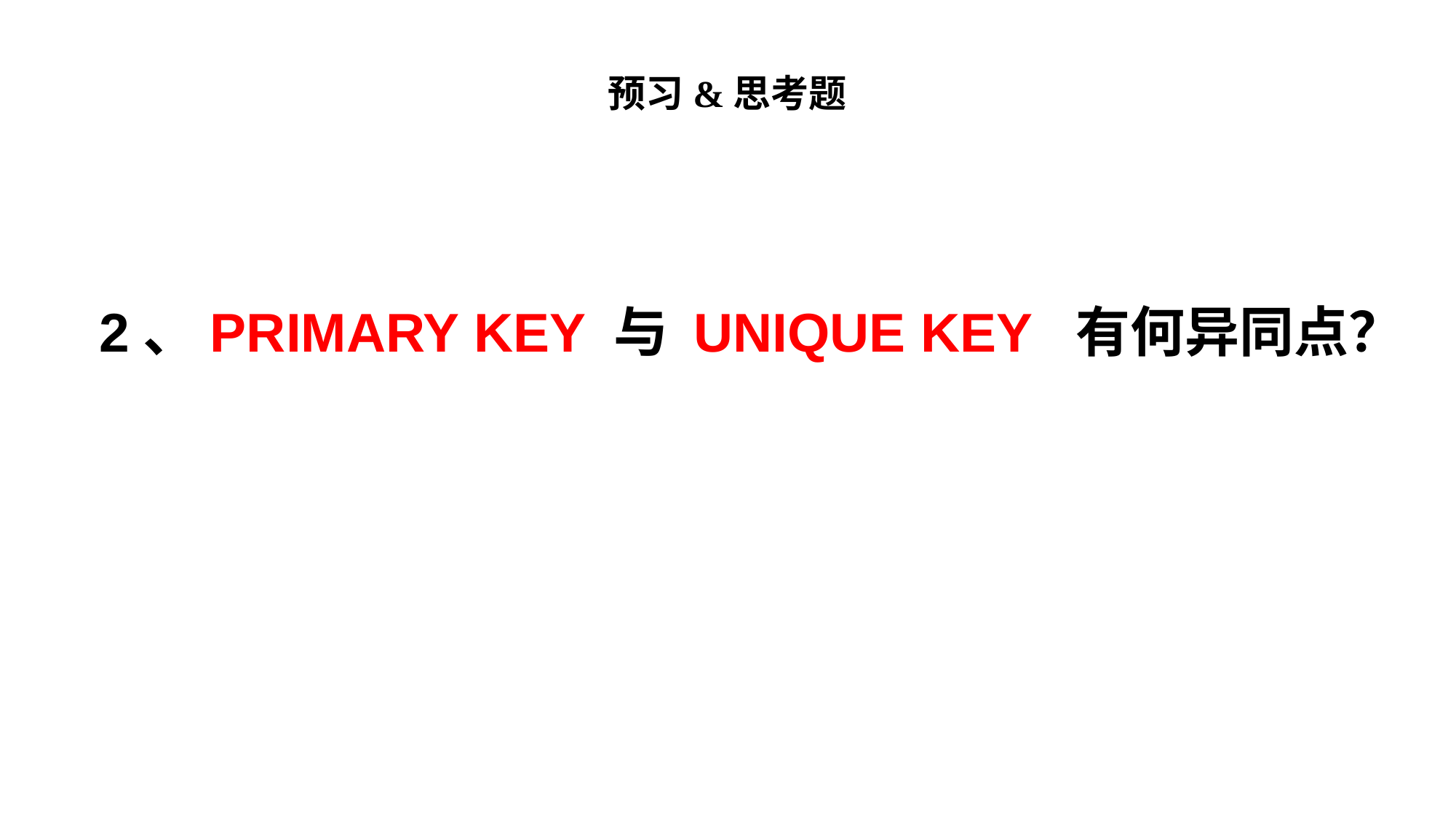

# 预习&思考题
2、PRIMARY KEY 与 UNIQUE KEY  有何异同点？